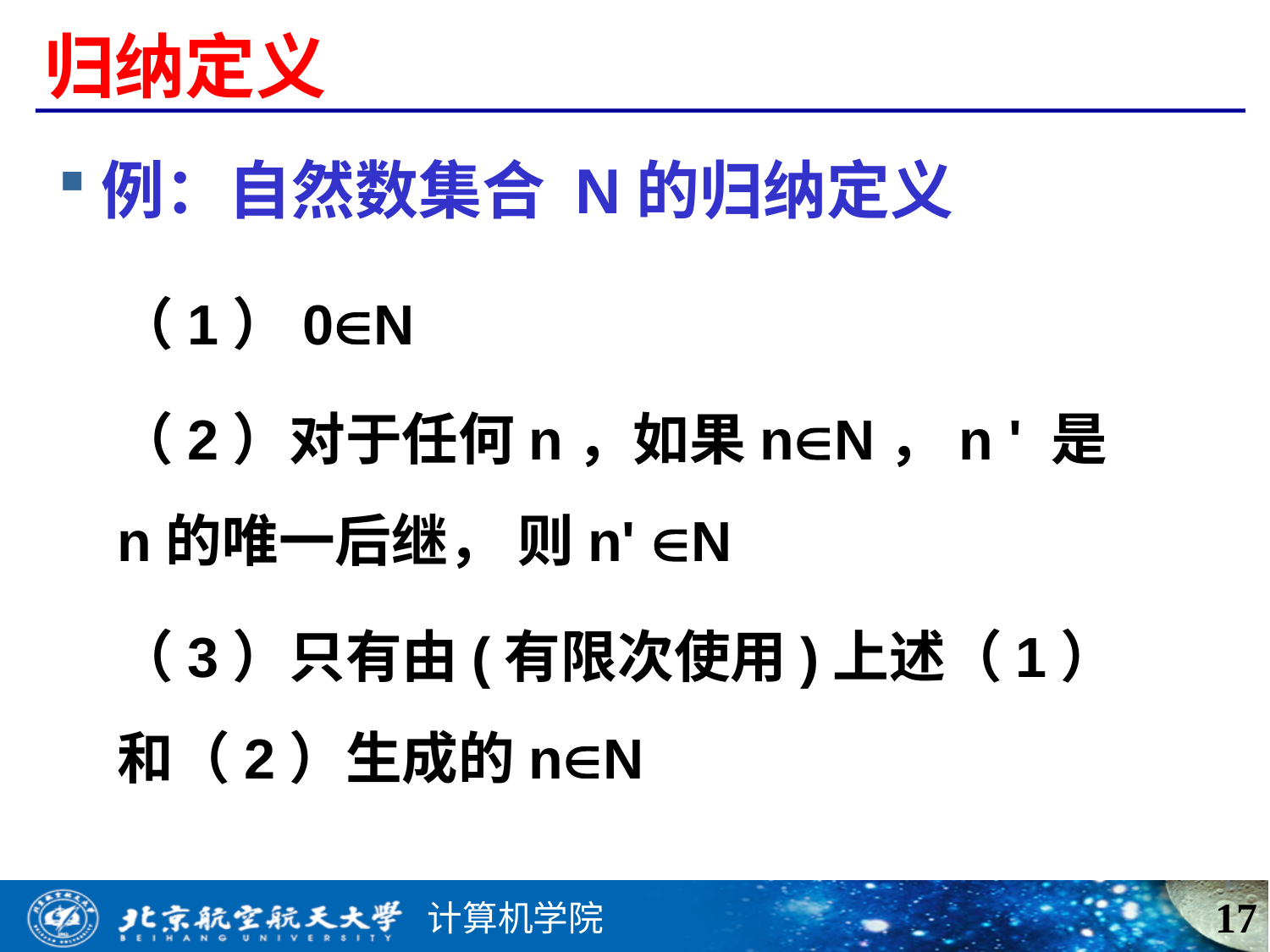

# 归纳定义
例：自然数集合 N的归纳定义
（1）0∈N
（2）对于任何n，如果n∈N，n ' 是n的唯一后继， 则n' ∈N
（3）只有由(有限次使用)上述（1）和（2）生成的n∈N